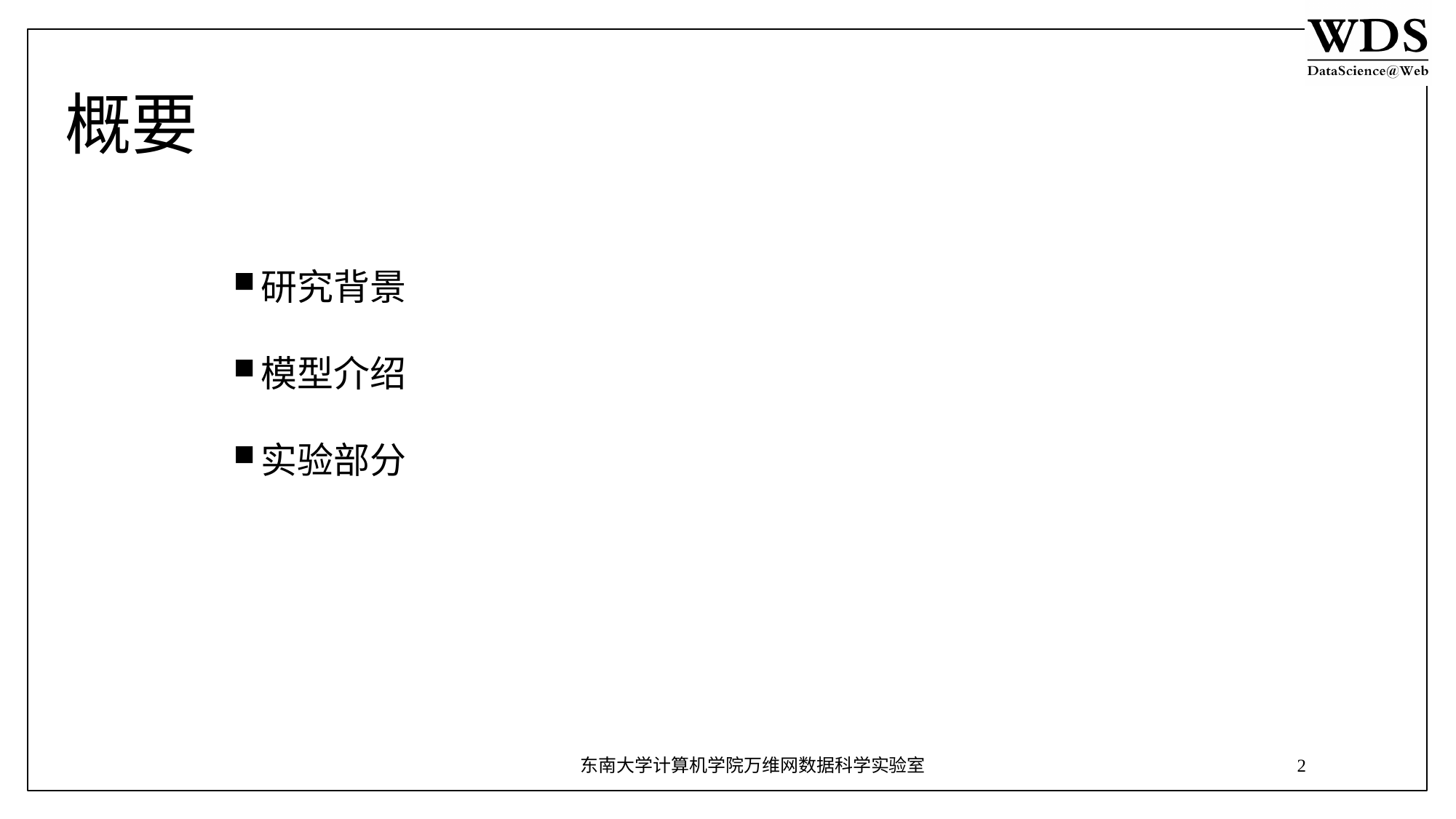

# 概要
研究背景
模型介绍
实验部分

东南大学计算机学院万维网数据科学实验室
2